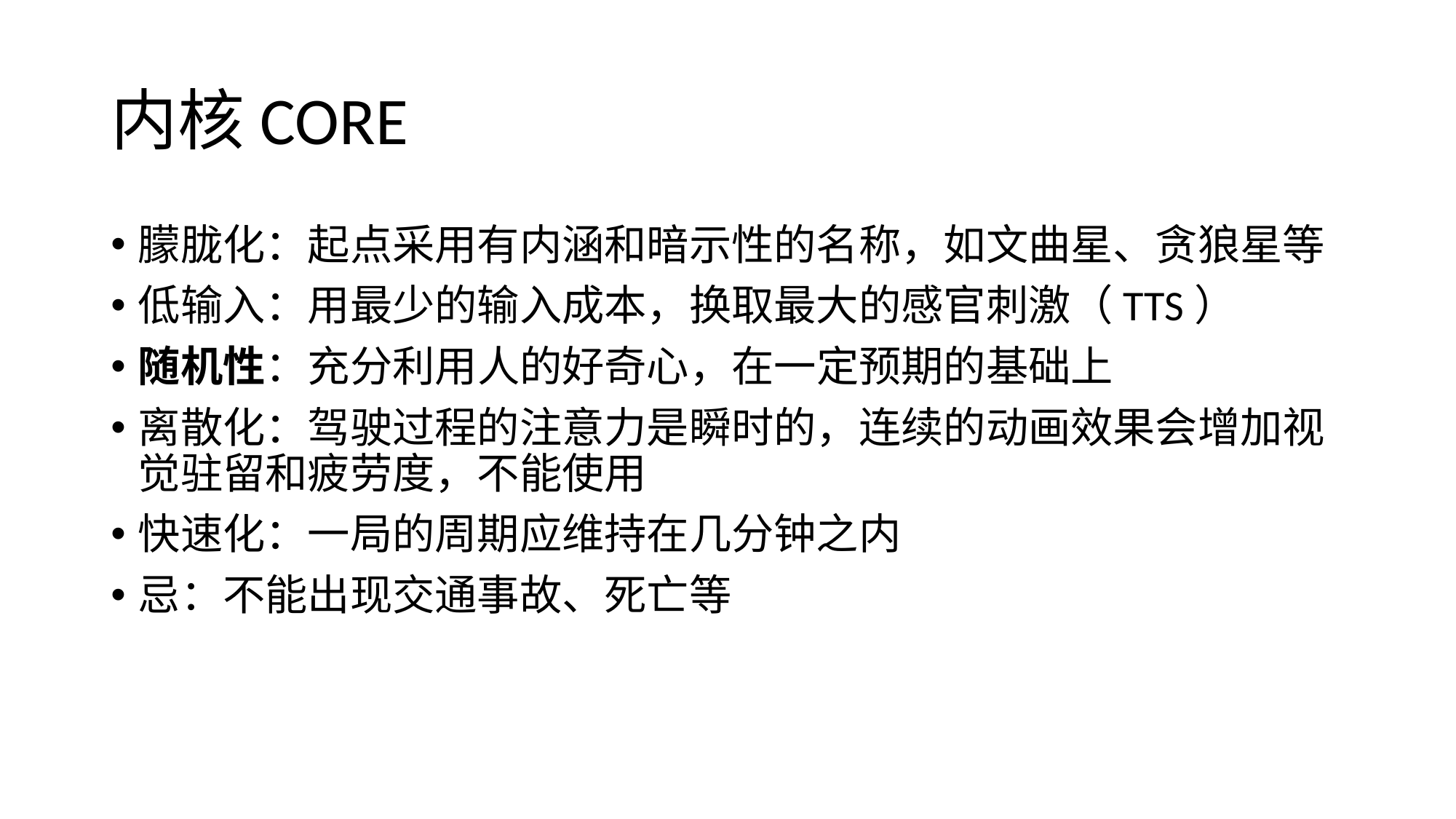

# 内核CORE
朦胧化：起点采用有内涵和暗示性的名称，如文曲星、贪狼星等
低输入：用最少的输入成本，换取最大的感官刺激（TTS）
随机性：充分利用人的好奇心，在一定预期的基础上
离散化：驾驶过程的注意力是瞬时的，连续的动画效果会增加视觉驻留和疲劳度，不能使用
快速化：一局的周期应维持在几分钟之内
忌：不能出现交通事故、死亡等